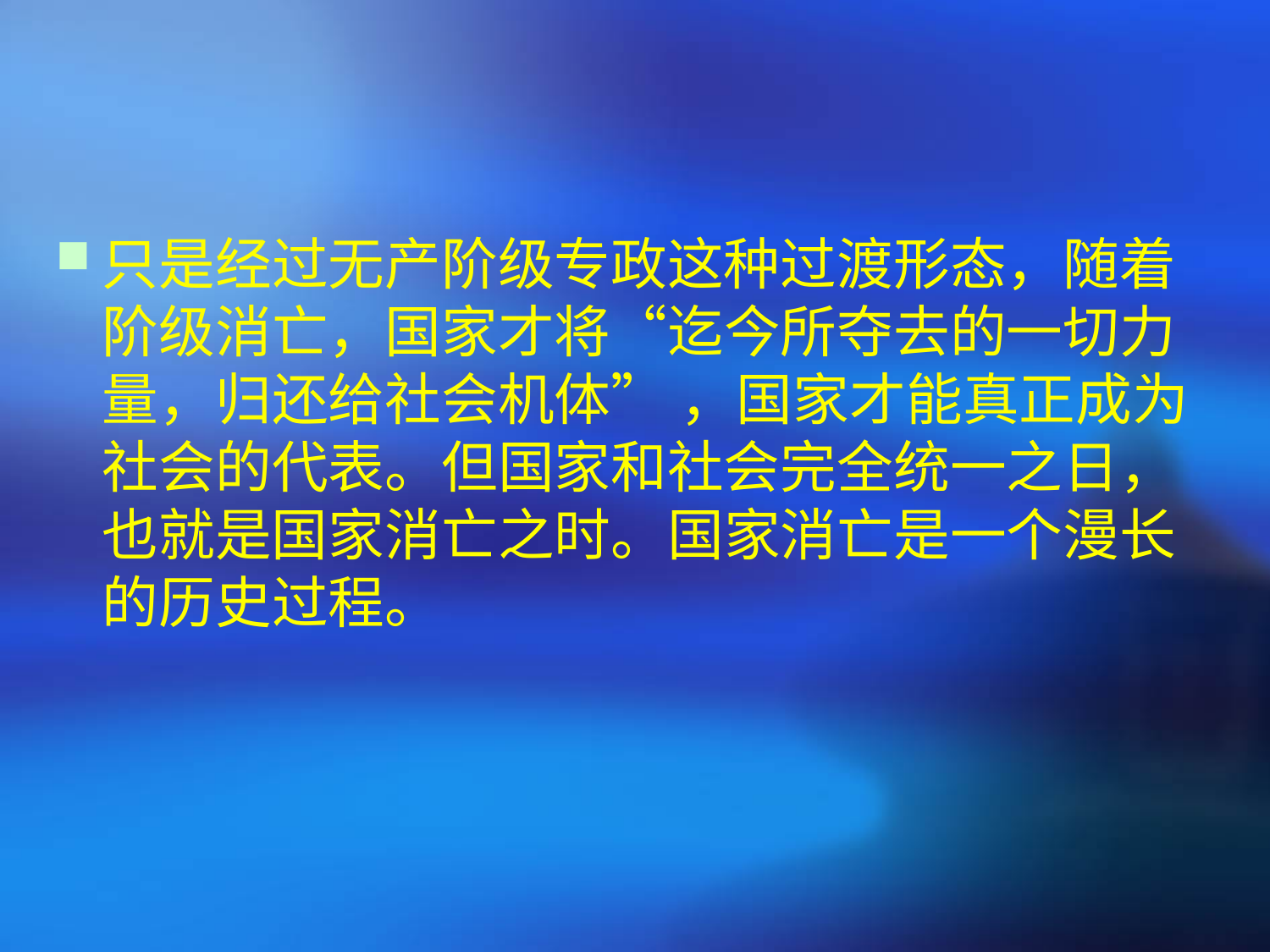

只是经过无产阶级专政这种过渡形态，随着阶级消亡，国家才将“迄今所夺去的一切力量，归还给社会机体” ，国家才能真正成为社会的代表。但国家和社会完全统一之日，也就是国家消亡之时。国家消亡是一个漫长的历史过程。